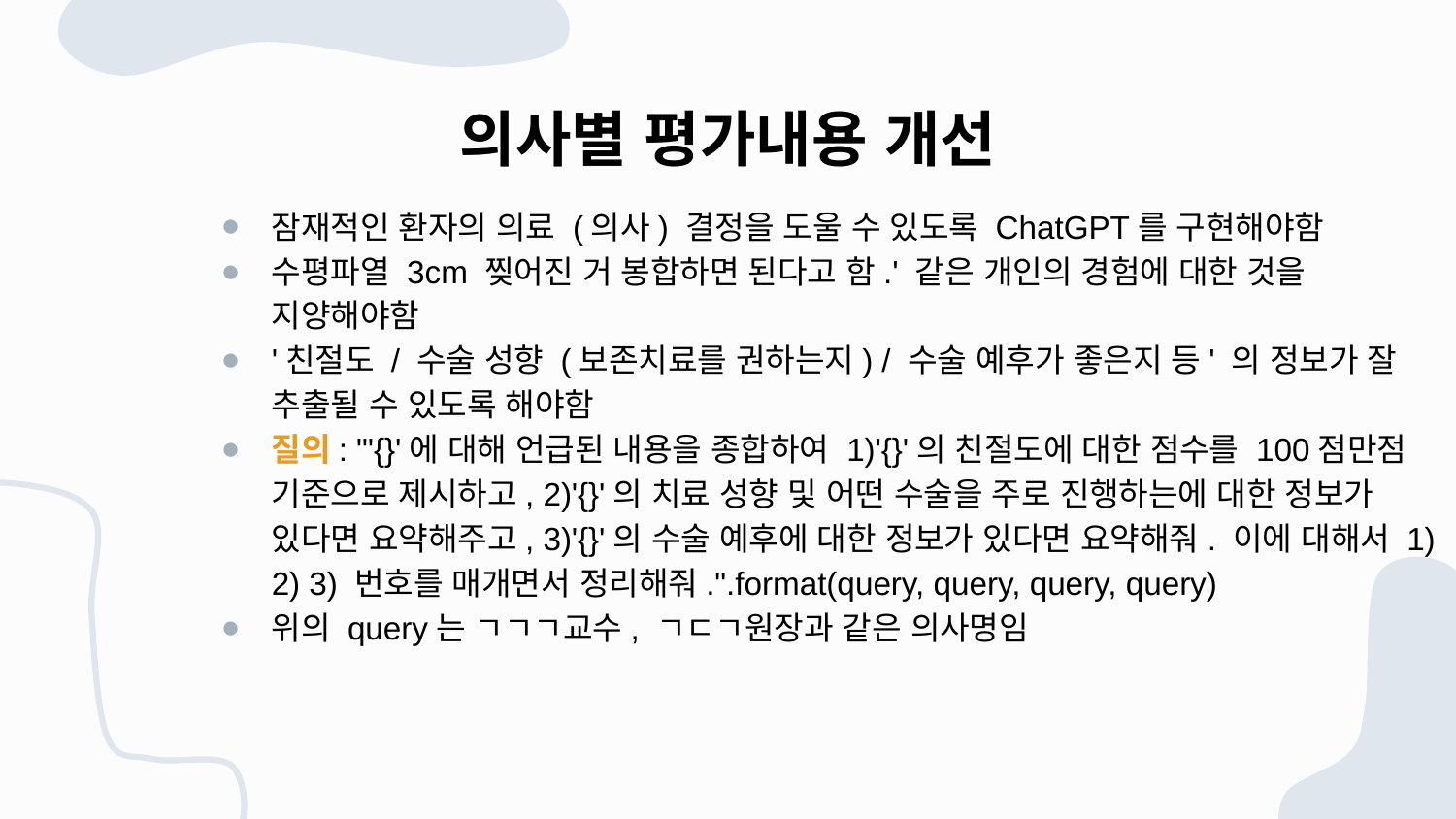

# 의사별 평가내용 개선
잠재적인 환자의 의료 (의사) 결정을 도울 수 있도록 ChatGPT를 구현해야함
수평파열 3cm 찢어진 거 봉합하면 된다고 함.' 같은 개인의 경험에 대한 것을 지양해야함
'친절도 / 수술 성향 (보존치료를 권하는지) / 수술 예후가 좋은지 등' 의 정보가 잘 추출될 수 있도록 해야함
질의: "'{}'에 대해 언급된 내용을 종합하여 1)'{}'의 친절도에 대한 점수를 100점만점 기준으로 제시하고, 2)'{}'의 치료 성향 및 어떤 수술을 주로 진행하는에 대한 정보가 있다면 요약해주고, 3)'{}'의 수술 예후에 대한 정보가 있다면 요약해줘. 이에 대해서 1) 2) 3) 번호를 매개면서 정리해줘.".format(query, query, query, query)
위의 query는 ㄱㄱㄱ교수, ㄱㄷㄱ원장과 같은 의사명임